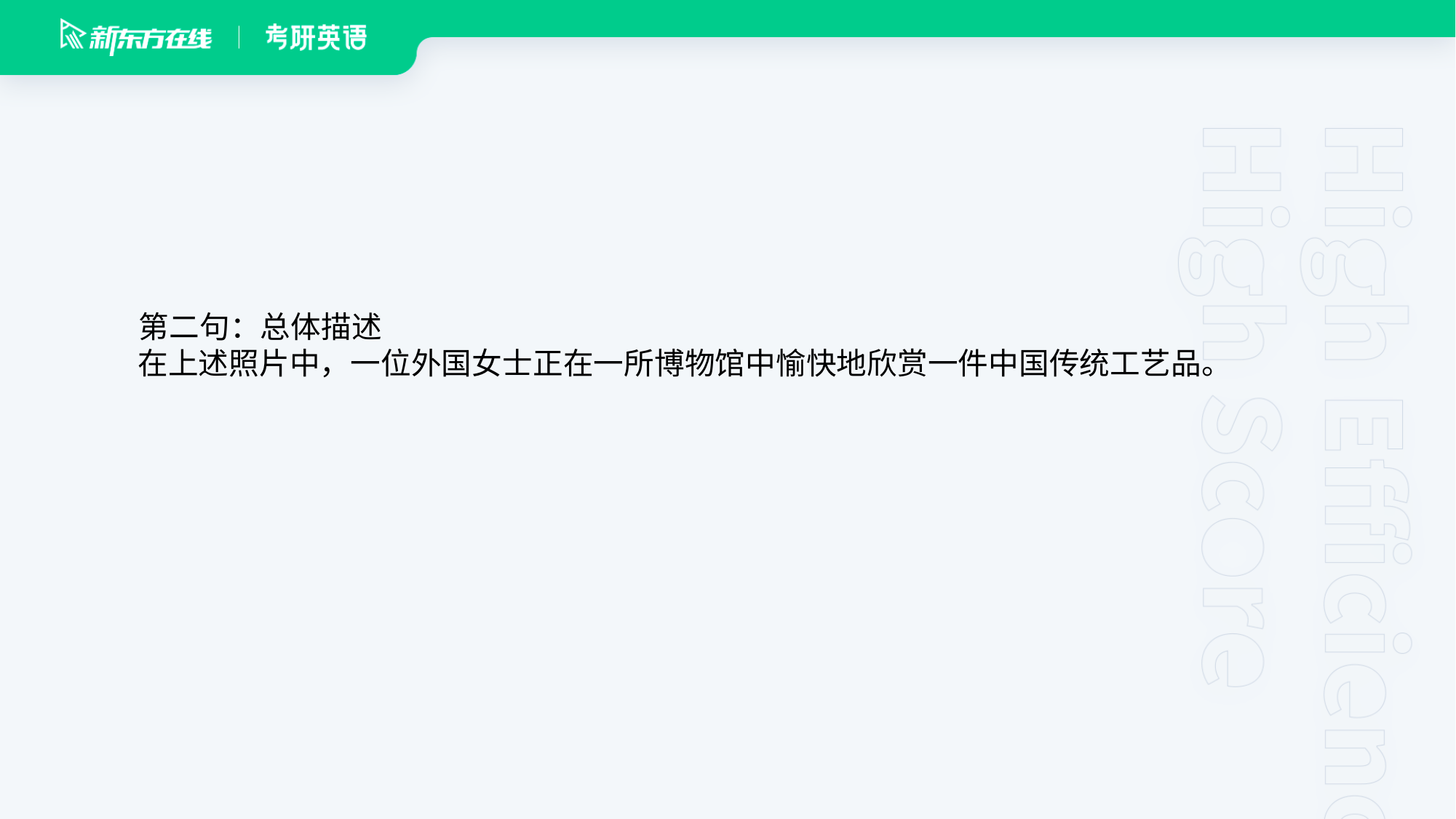

第二句：总体描述
在上述照片中，一位外国女士正在一所博物馆中愉快地欣赏一件中国传统工艺品。